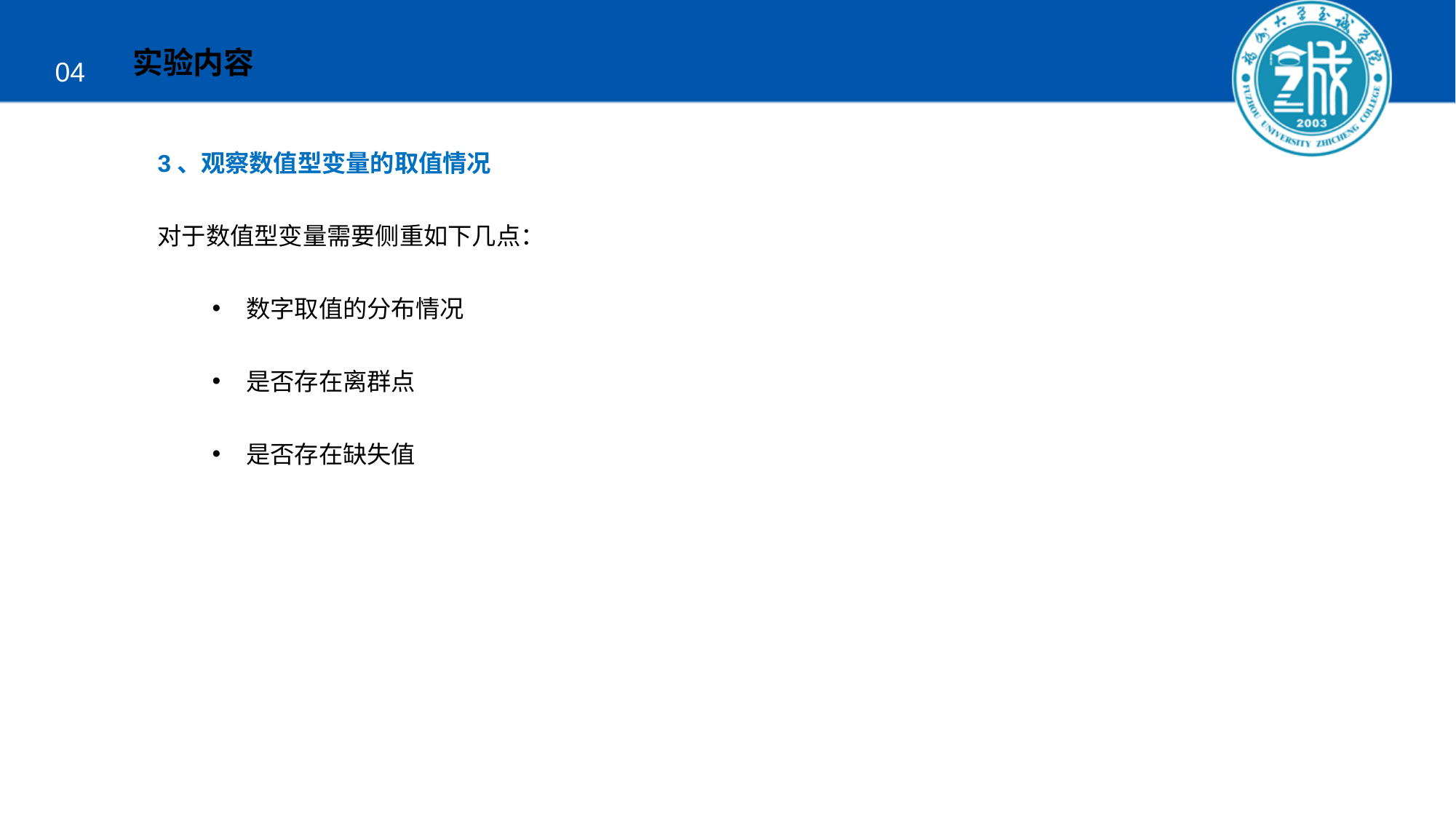

实验内容
04
3、观察数值型变量的取值情况
对于数值型变量需要侧重如下几点：
数字取值的分布情况
是否存在离群点
是否存在缺失值